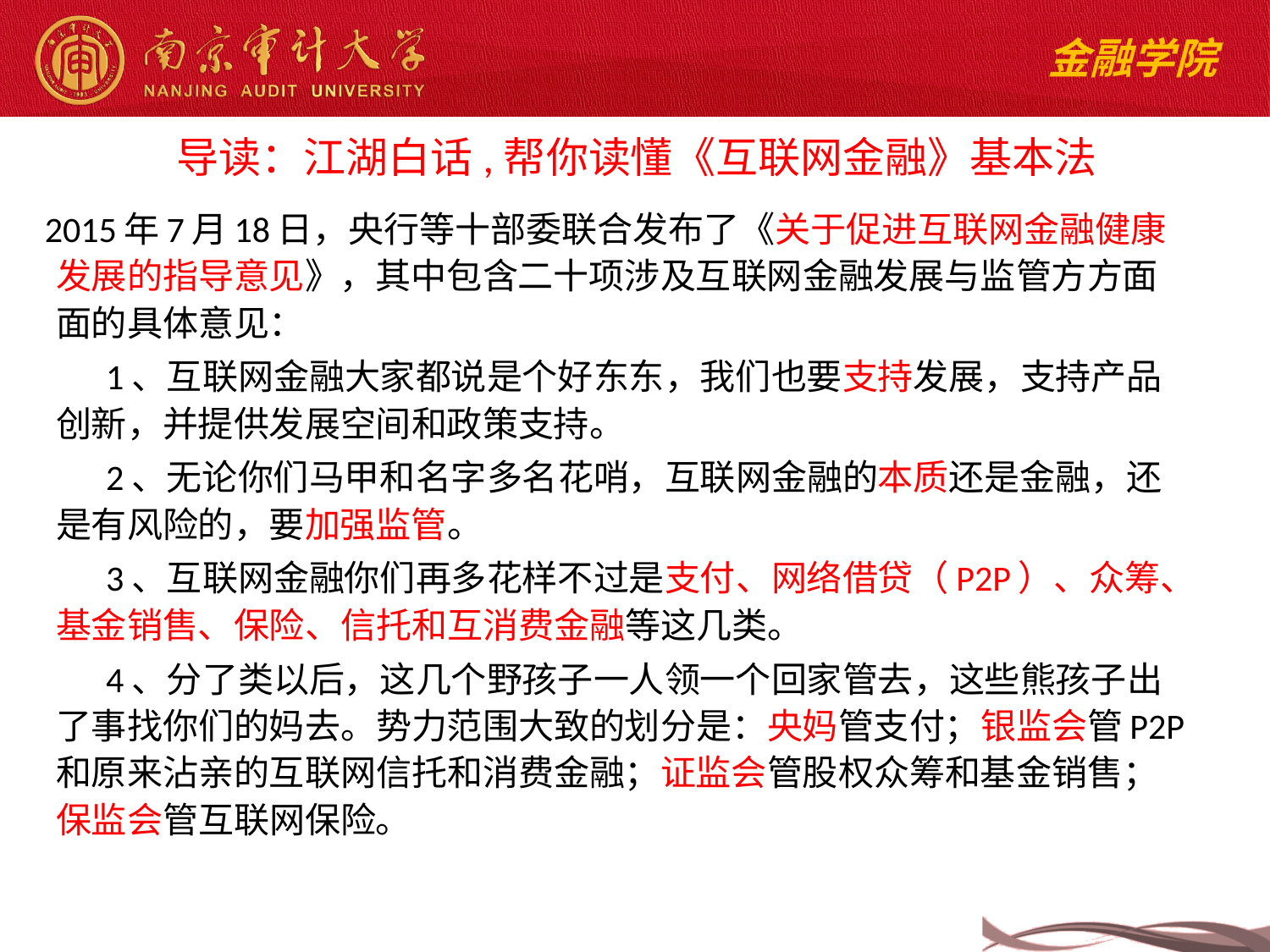

# 导读：江湖白话,帮你读懂《互联网金融》基本法
    2015年7月18日，央行等十部委联合发布了《关于促进互联网金融健康发展的指导意见》，其中包含二十项涉及互联网金融发展与监管方方面面的具体意见：
 　　1、互联网金融大家都说是个好东东，我们也要支持发展，支持产品创新，并提供发展空间和政策支持。
 　　2、无论你们马甲和名字多名花哨，互联网金融的本质还是金融，还是有风险的，要加强监管。
 　　3、互联网金融你们再多花样不过是支付、网络借贷（P2P）、众筹、基金销售、保险、信托和互消费金融等这几类。
 　　4、分了类以后，这几个野孩子一人领一个回家管去，这些熊孩子出了事找你们的妈去。势力范围大致的划分是：央妈管支付；银监会管P2P和原来沾亲的互联网信托和消费金融；证监会管股权众筹和基金销售；保监会管互联网保险。